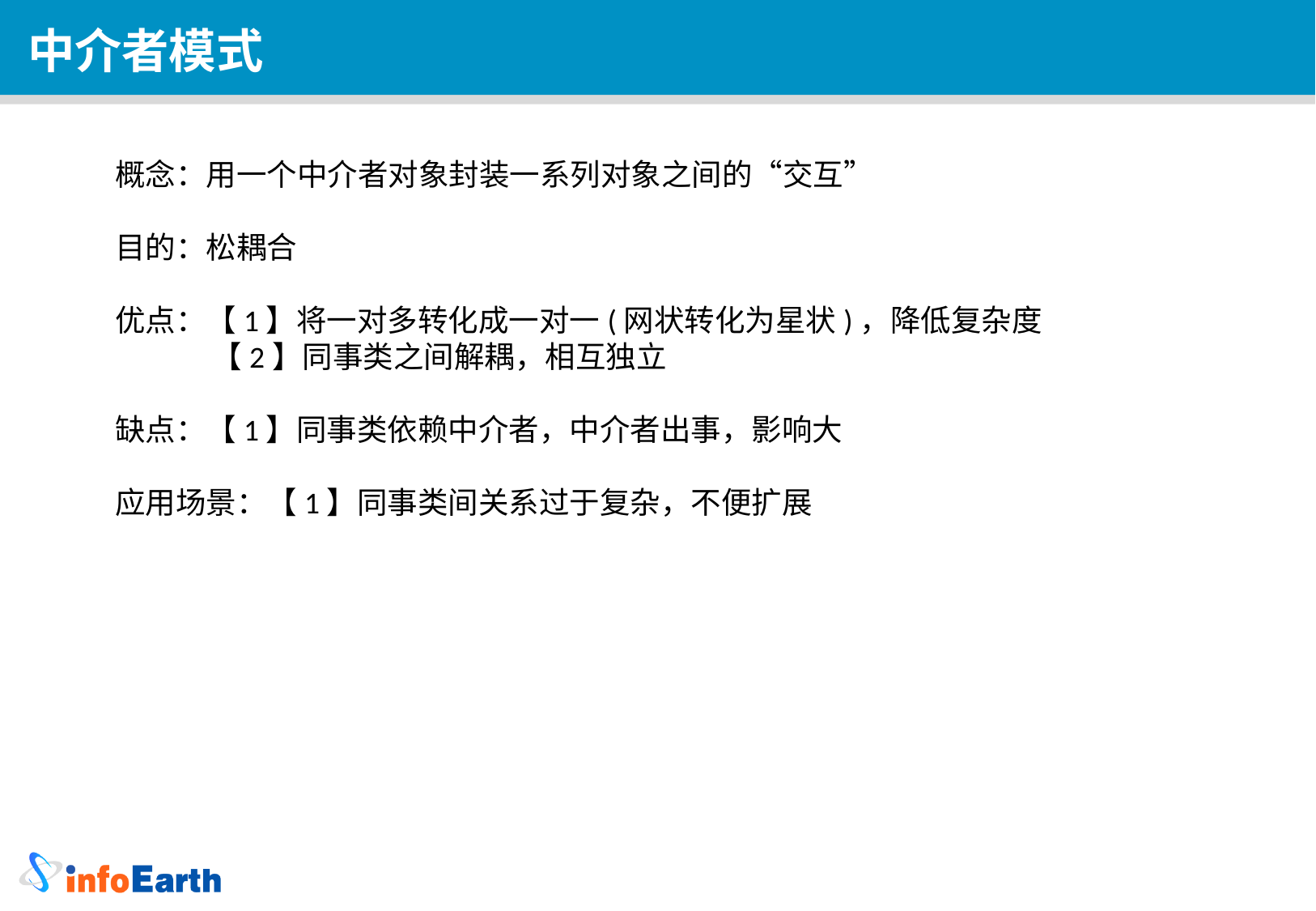

中介者模式
概念：用一个中介者对象封装一系列对象之间的“交互”

目的：松耦合

优点：【1】将一对多转化成一对一(网状转化为星状)，降低复杂度
             【2】同事类之间解耦，相互独立

缺点：【1】同事类依赖中介者，中介者出事，影响大

应用场景：【1】同事类间关系过于复杂，不便扩展